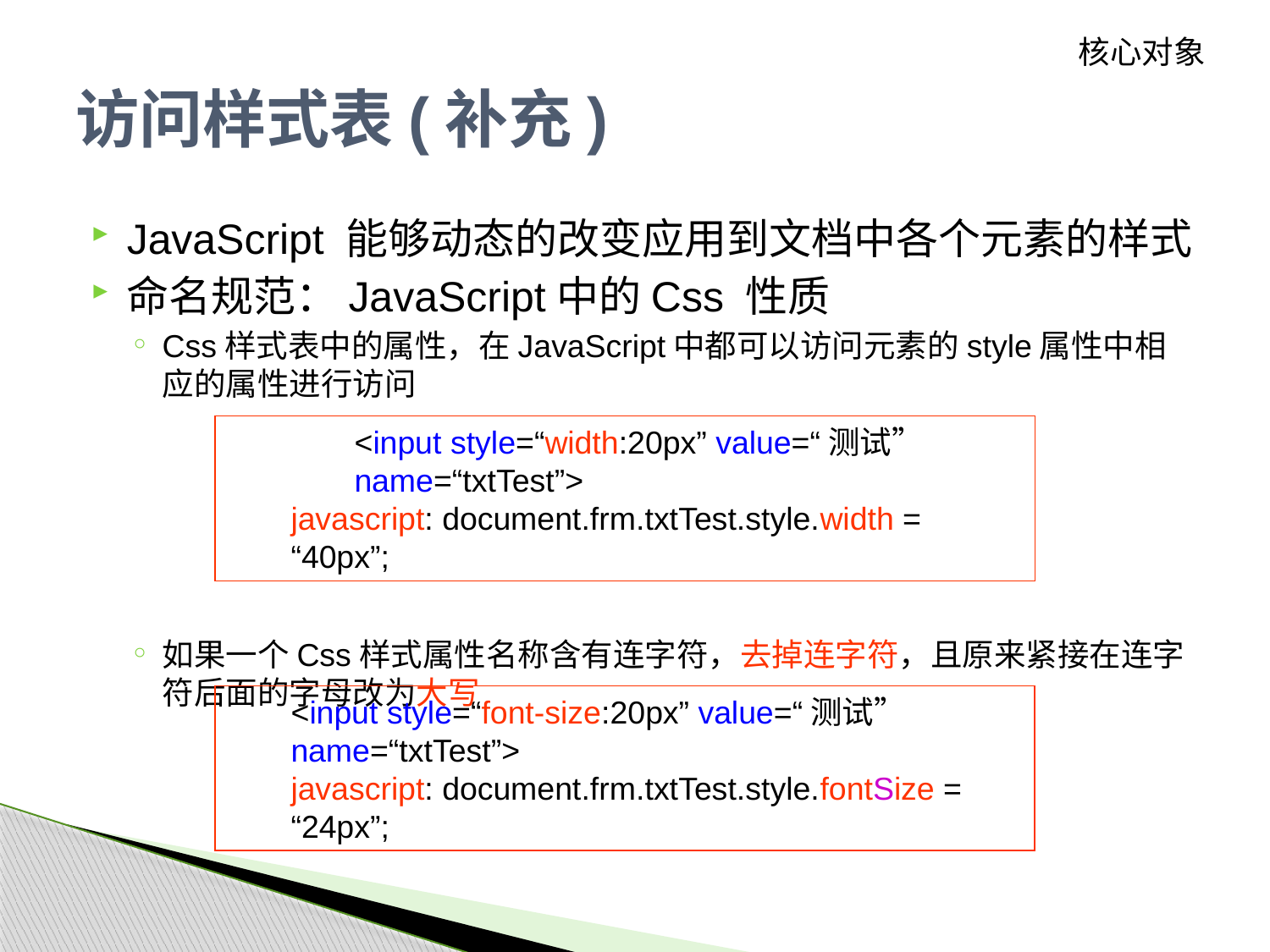

核心对象
# 访问样式表(补充)
JavaScript 能够动态的改变应用到文档中各个元素的样式
命名规范：JavaScript中的Css 性质
Css样式表中的属性，在JavaScript中都可以访问元素的style属性中相应的属性进行访问

如果一个Css样式属性名称含有连字符，去掉连字符，且原来紧接在连字符后面的字母改为大写
<input style=“width:20px” value=“测试” name=“txtTest”>
javascript: document.frm.txtTest.style.width = “40px”;
<input style=“font-size:20px” value=“测试” name=“txtTest”>
javascript: document.frm.txtTest.style.fontSize = “24px”;